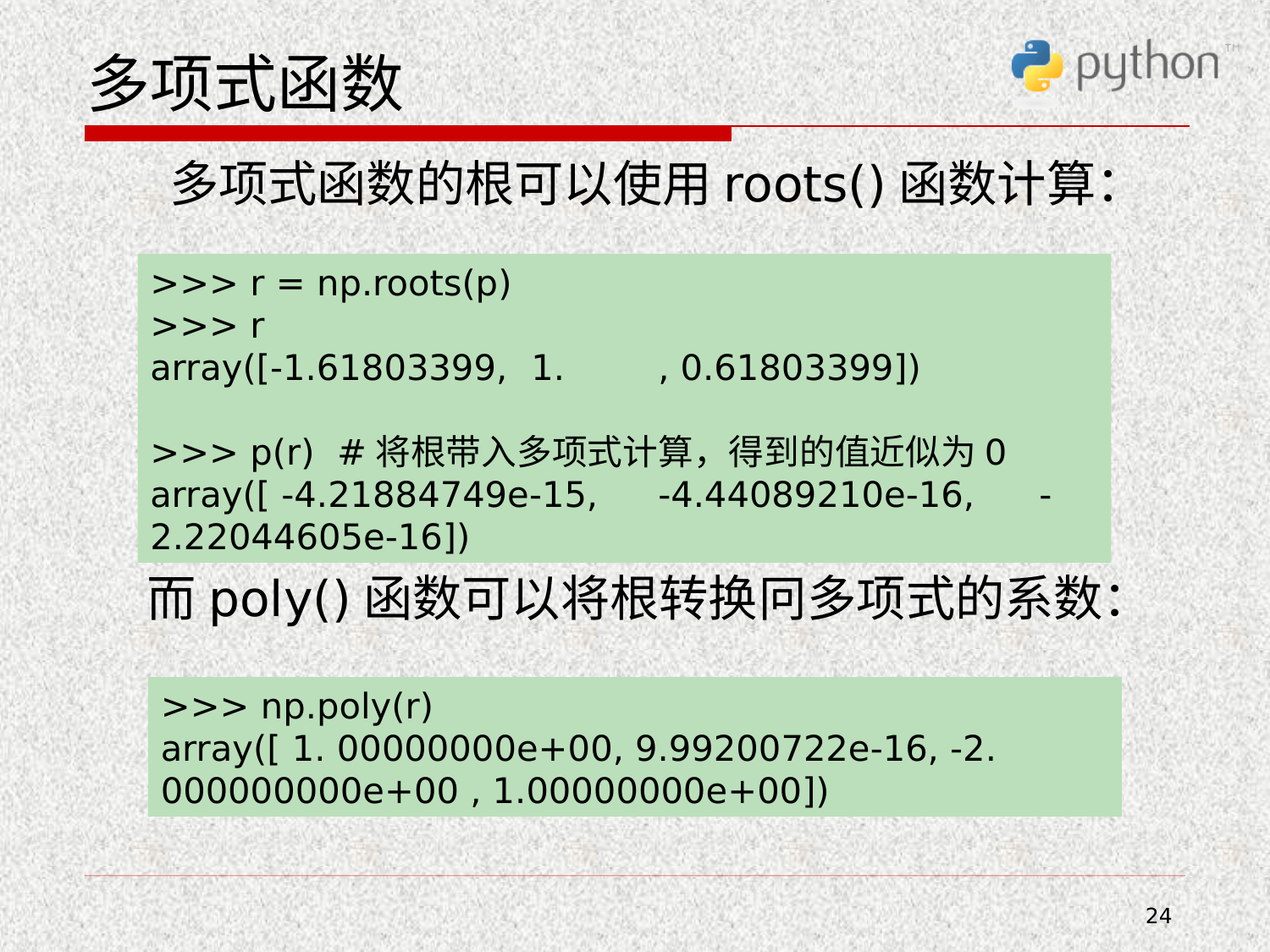

# 多项式函数
      多项式函数的根可以使用roots()函数计算：

    而poly()函数可以将根转换冋多项式的系数：

>>> r = np.roots(p)
>>> r
array([-1.61803399,	1.	, 0.61803399])

>>> p(r)  #将根带入多项式计算，得到的值近似为0
array([ -4.21884749e-15,	-4.44089210e-16,	-2.22044605e-16])
>>> np.poly(r)
array([ 1. 00000000e+00, 9.99200722e-16, -2. 000000000e+00 , 1.00000000e+00])
24